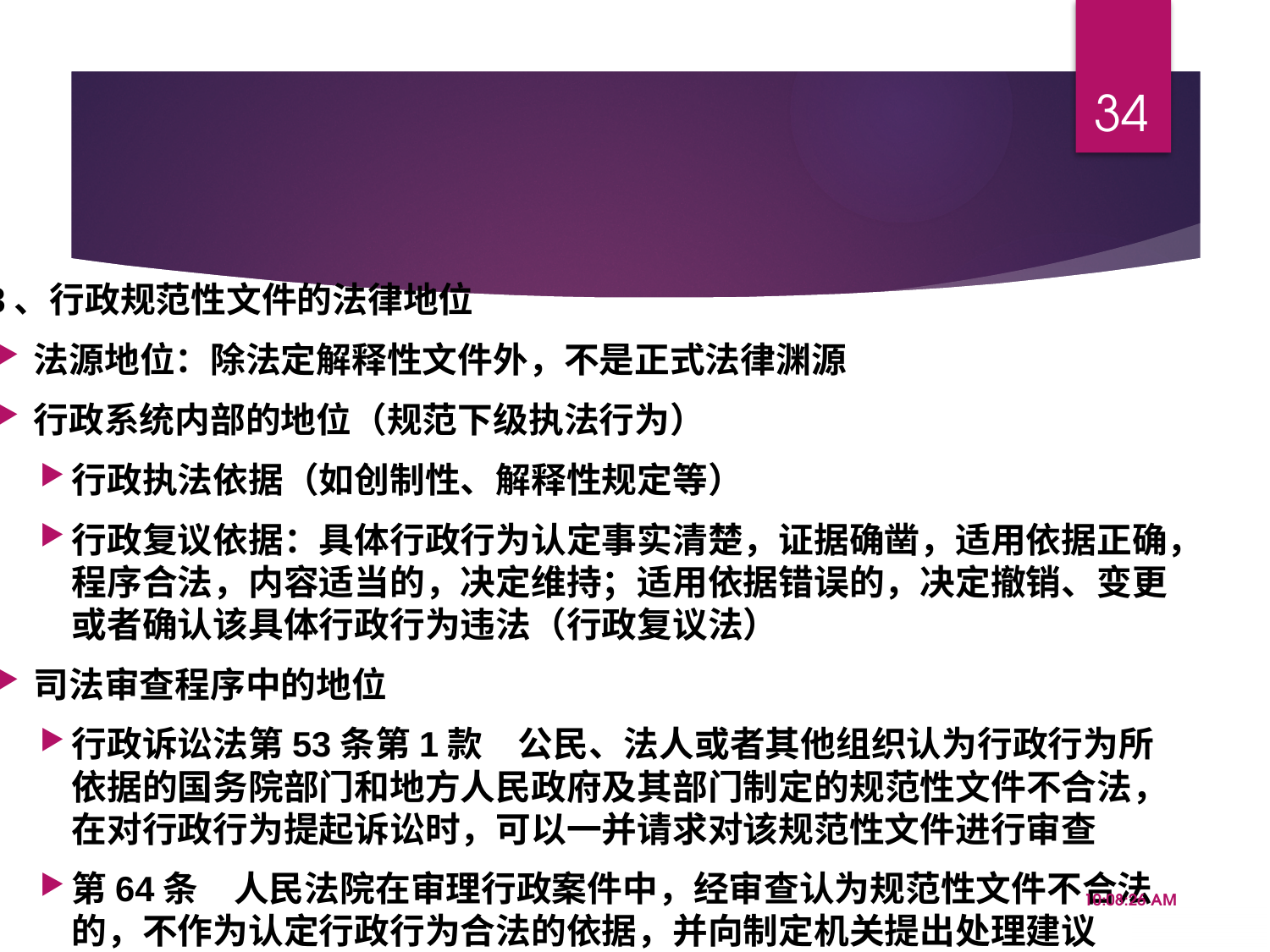

34
#
3、行政规范性文件的法律地位
法源地位：除法定解释性文件外，不是正式法律渊源
行政系统内部的地位（规范下级执法行为）
行政执法依据（如创制性、解释性规定等）
行政复议依据：具体行政行为认定事实清楚，证据确凿，适用依据正确，程序合法，内容适当的，决定维持；适用依据错误的，决定撤销、变更或者确认该具体行政行为违法（行政复议法）
司法审查程序中的地位
行政诉讼法第53条第1款　公民、法人或者其他组织认为行政行为所依据的国务院部门和地方人民政府及其部门制定的规范性文件不合法，在对行政行为提起诉讼时，可以一并请求对该规范性文件进行审查
第64条　人民法院在审理行政案件中，经审查认为规范性文件不合法的，不作为认定行政行为合法的依据，并向制定机关提出处理建议

10:08:26 AM